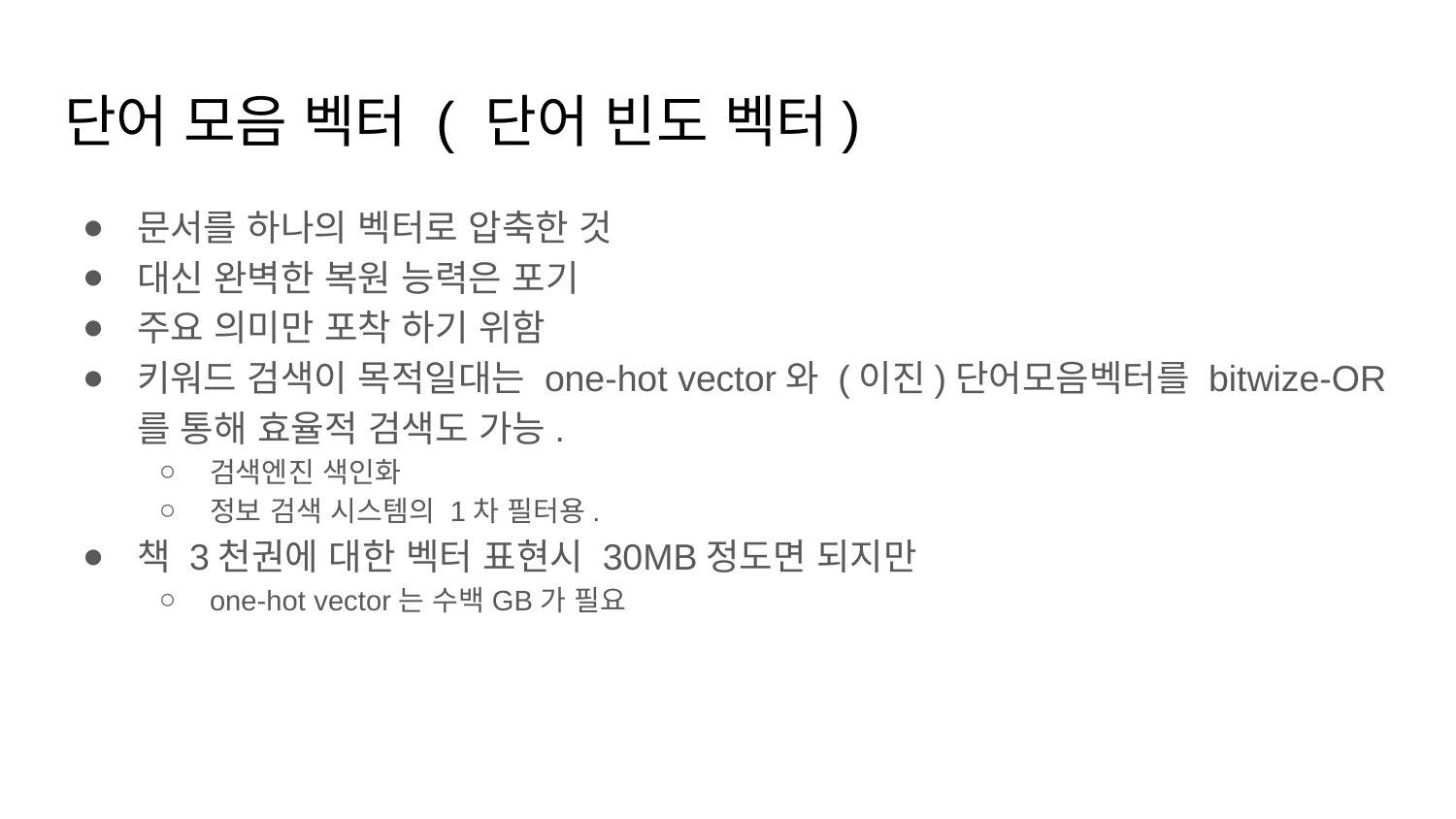

# 단어 모음 벡터 ( 단어 빈도 벡터)
문서를 하나의 벡터로 압축한 것
대신 완벽한 복원 능력은 포기
주요 의미만 포착 하기 위함
키워드 검색이 목적일대는 one-hot vector와 (이진)단어모음벡터를 bitwize-OR를 통해 효율적 검색도 가능.
검색엔진 색인화
정보 검색 시스템의 1차 필터용.
책 3천권에 대한 벡터 표현시 30MB정도면 되지만
one-hot vector는 수백GB가 필요